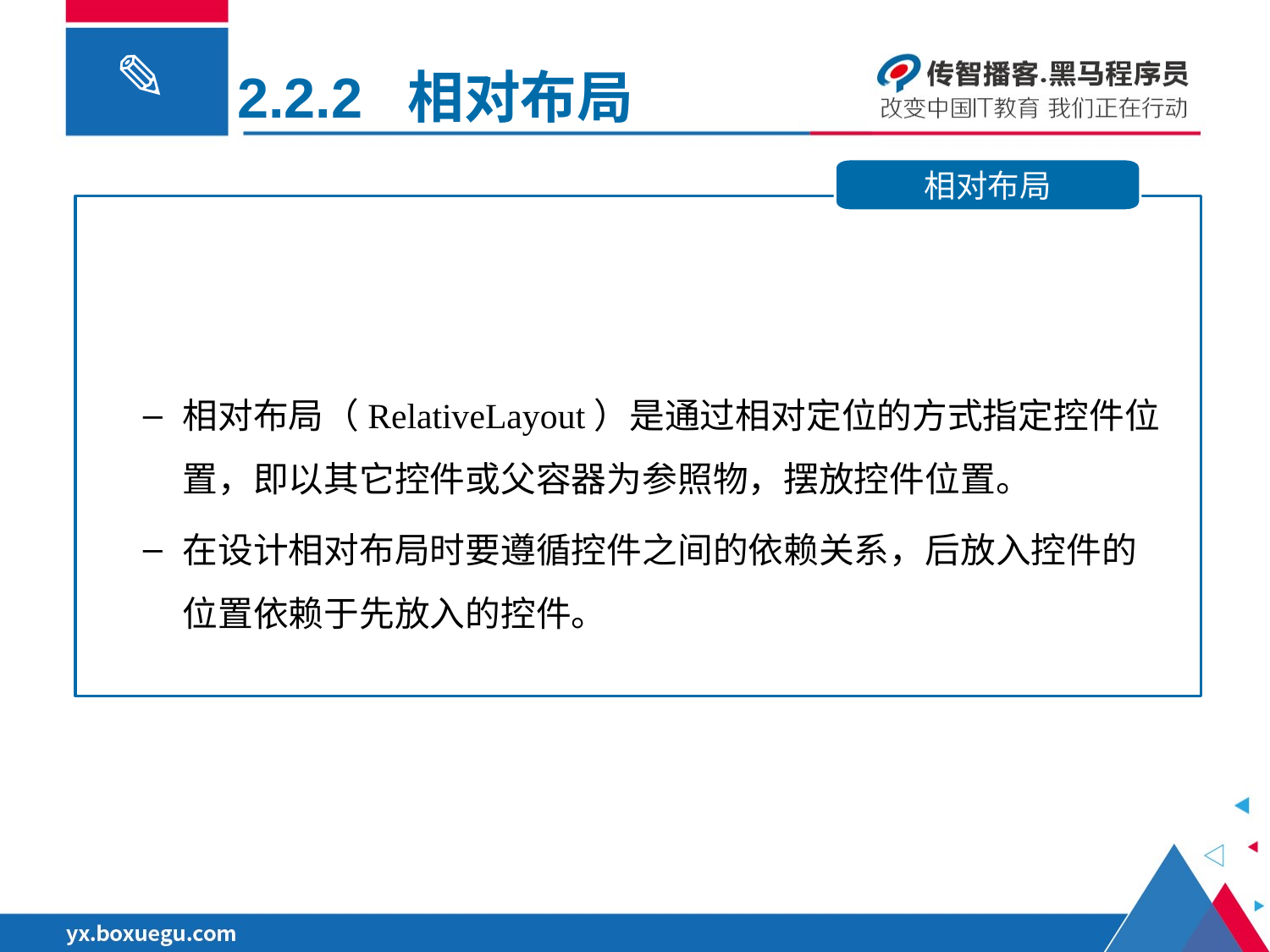

2.2.2  相对布局

相对布局

相对布局（RelativeLayout）是通过相对定位的方式指定控件位置，即以其它控件或父容器为参照物，摆放控件位置。
在设计相对布局时要遵循控件之间的依赖关系，后放入控件的位置依赖于先放入的控件。